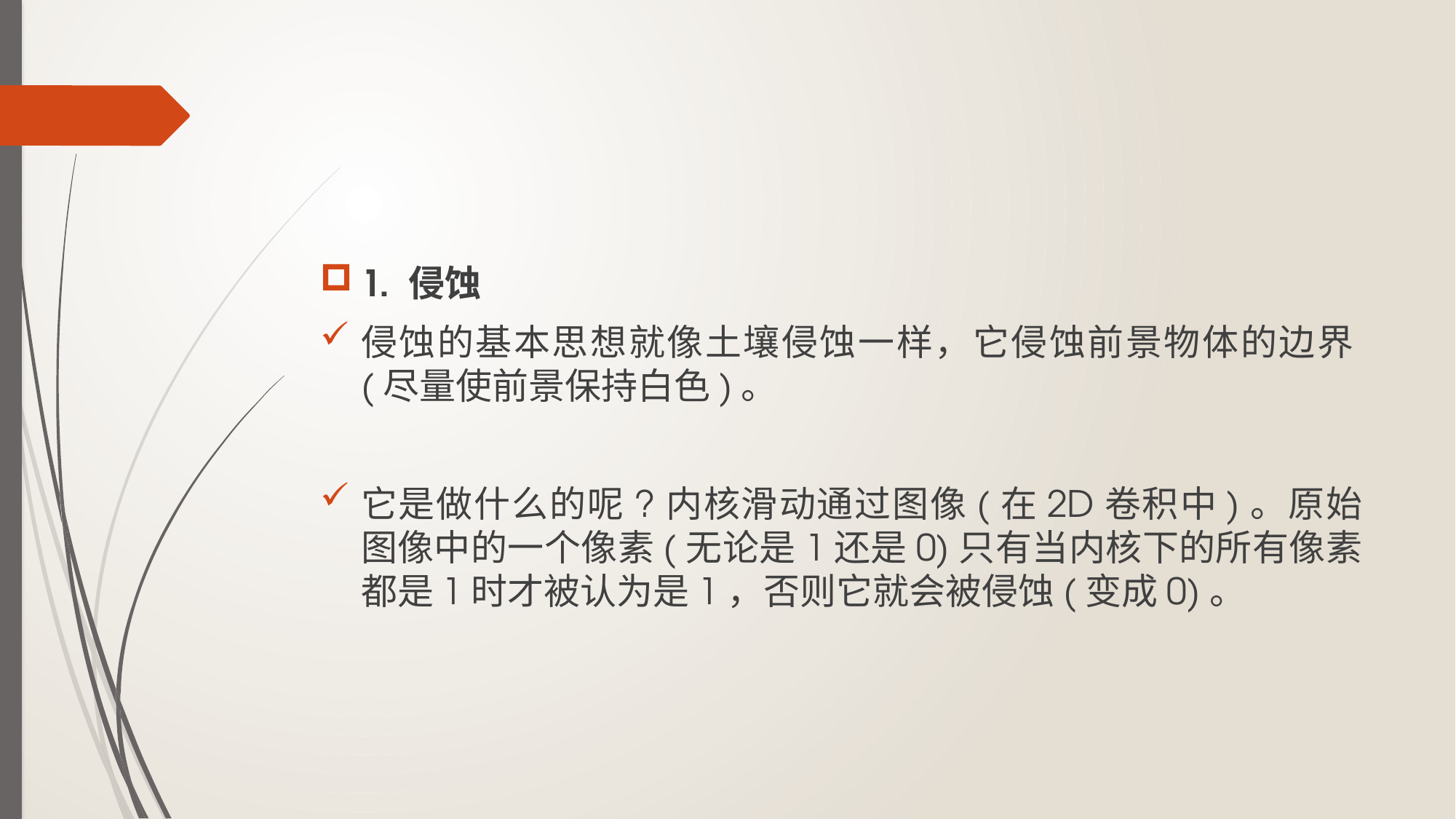

#
1. 侵蚀
侵蚀的基本思想就像土壤侵蚀一样，它侵蚀前景物体的边界(尽量使前景保持白色)。

它是做什么的呢?内核滑动通过图像(在2D卷积中)。原始图像中的一个像素(无论是1还是0)只有当内核下的所有像素都是1时才被认为是1，否则它就会被侵蚀(变成0)。